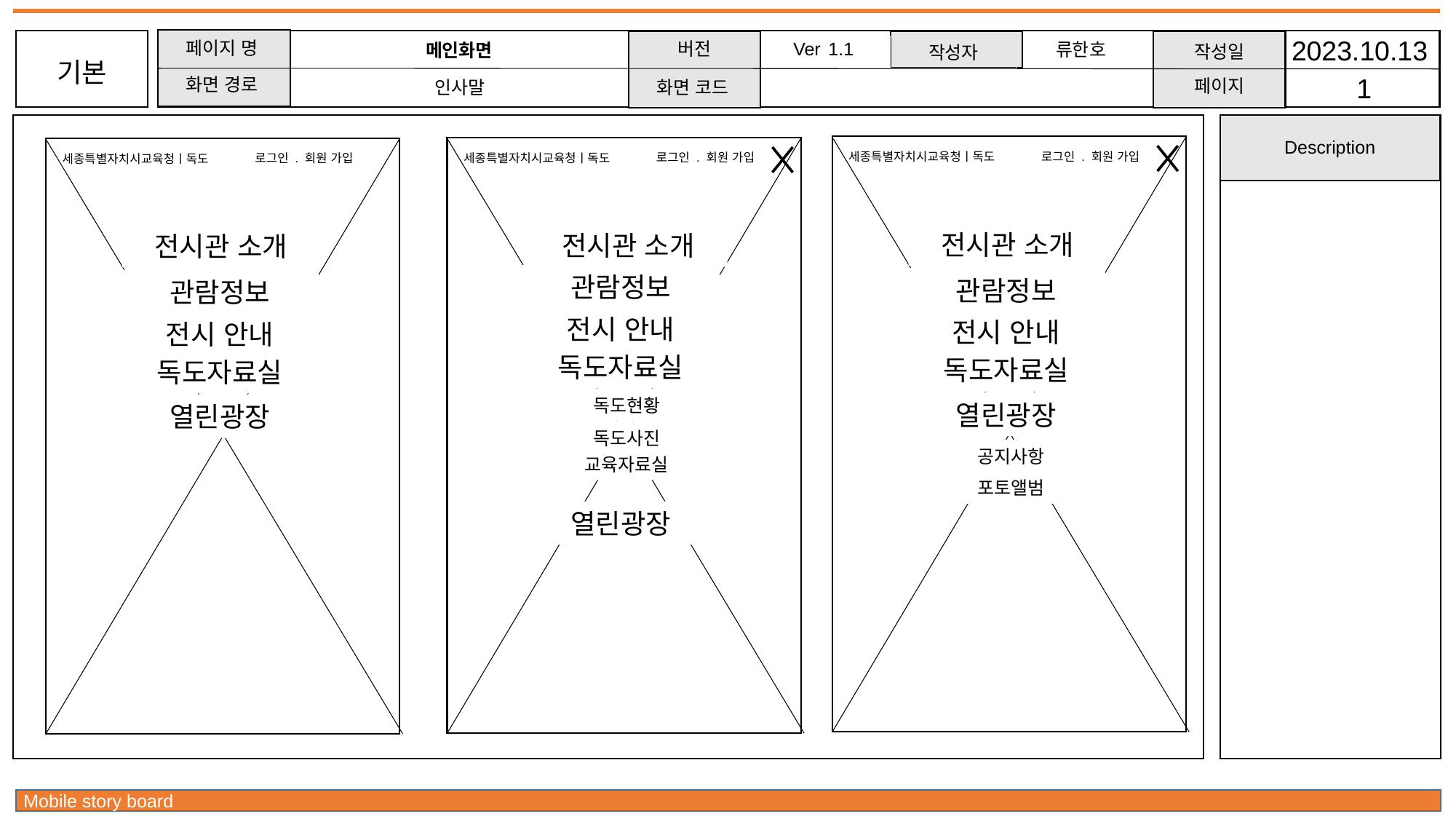

Ver 1.1
2023.10.13

페이지 명

버전
류한호
메인화면
작성일
작성자
기본
1
화면 경로
페이지
인사말
화면 코드

Description

로그인 . 회원 가입
세종특별자치시교육청ㅣ독도
로그인 . 회원 가입
세종특별자치시교육청ㅣ독도
로그인 . 회원 가입
세종특별자치시교육청ㅣ독도
전시관 소개
전시관 소개
전시관 소개
관람정보
관람정보
관람정보
전시 안내
전시 안내
전시 안내
독도자료실
독도자료실
독도자료실
독도현황
열린광장
열린광장
독도사진
공지사항
교육자료실
포토앨범
열린광장
Mobile story board